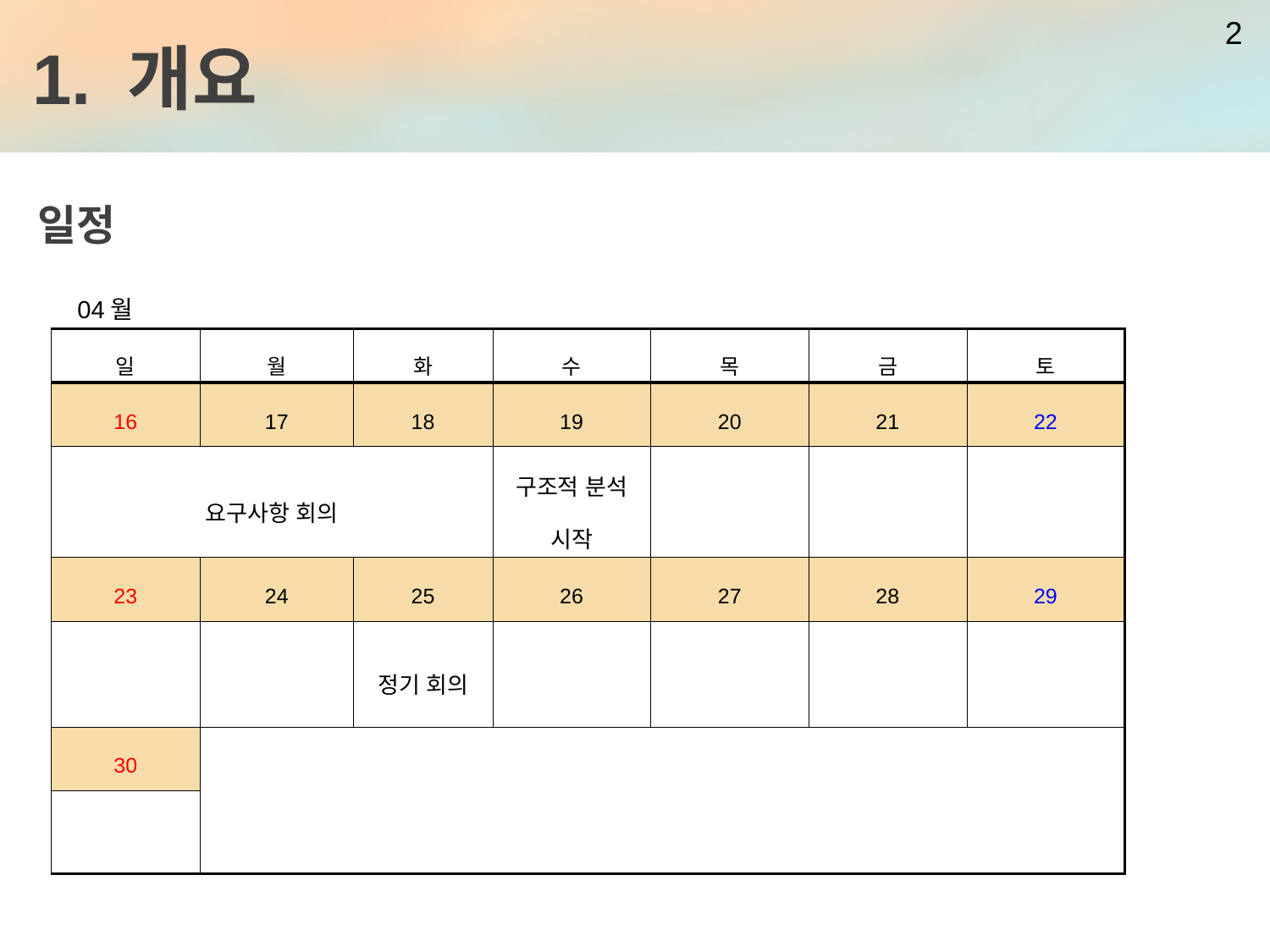

# 1. 개요
2
일정
| 04월 |  |  |  |  |  |  |
| --- | --- | --- | --- | --- | --- | --- |
| 일 | 월 | 화 | 수 | 목 | 금 | 토 |
| 16 | 17 | 18 | 19 | 20 | 21 | 22 |
| 요구사항 회의 |  |  | 구조적 분석 시작 |  |  |  |
| 23 | 24 | 25 | 26 | 27 | 28 | 29 |
|  |  | 정기 회의 |  |  |  |  |
| 30 |  |  |  |  |  |  |
|  |  |  |  |  |  |  |